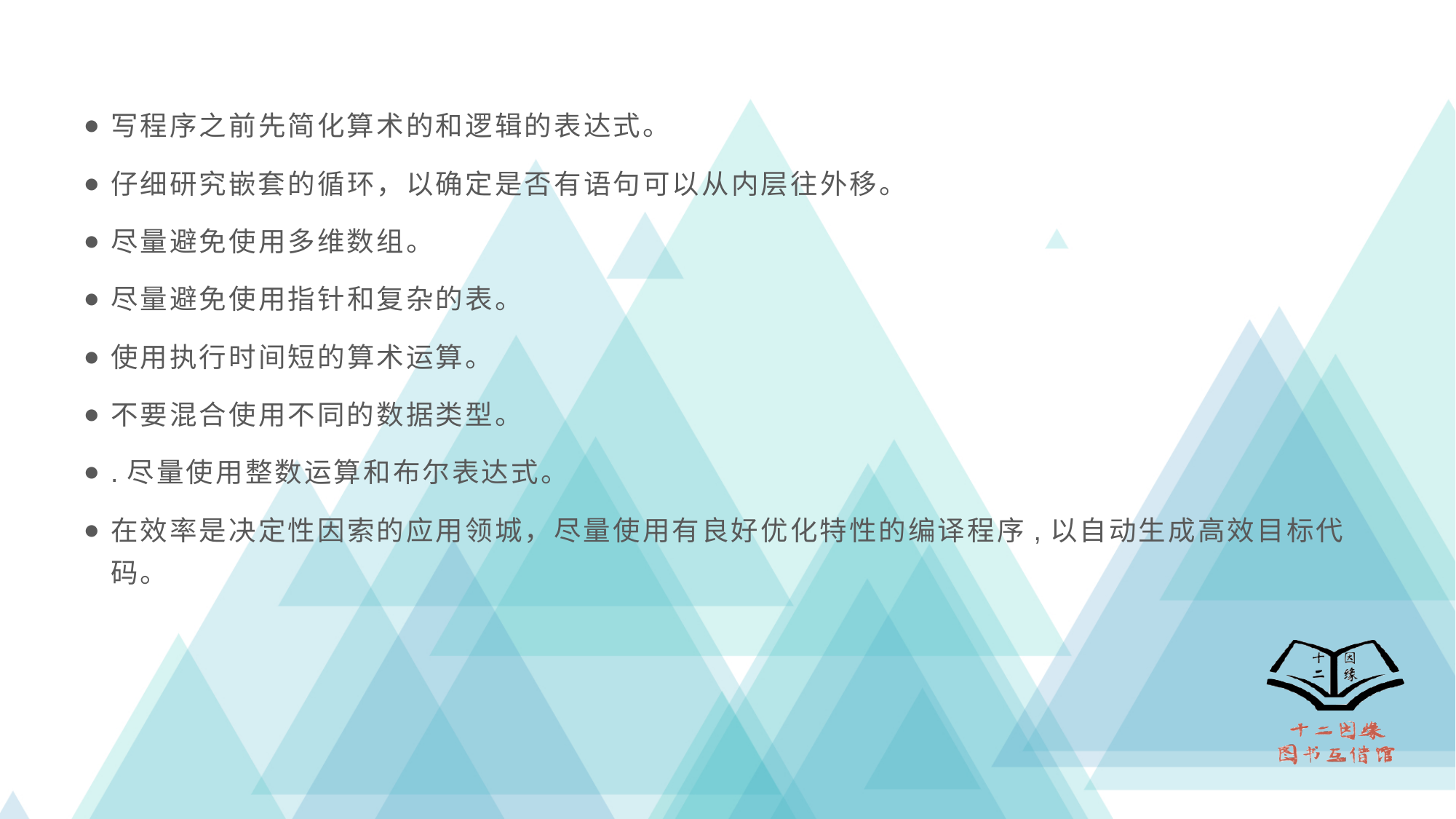

写程序之前先简化算术的和逻辑的表达式。
仔细研究嵌套的循环，以确定是否有语句可以从内层往外移。
尽量避免使用多维数组。
尽量避免使用指针和复杂的表。
使用执行时间短的算术运算。
不要混合使用不同的数据类型。
.尽量使用整数运算和布尔表达式。
在效率是决定性因索的应用领城，尽量使用有良好优化特性的编译程序,以自动生成高效目标代码。